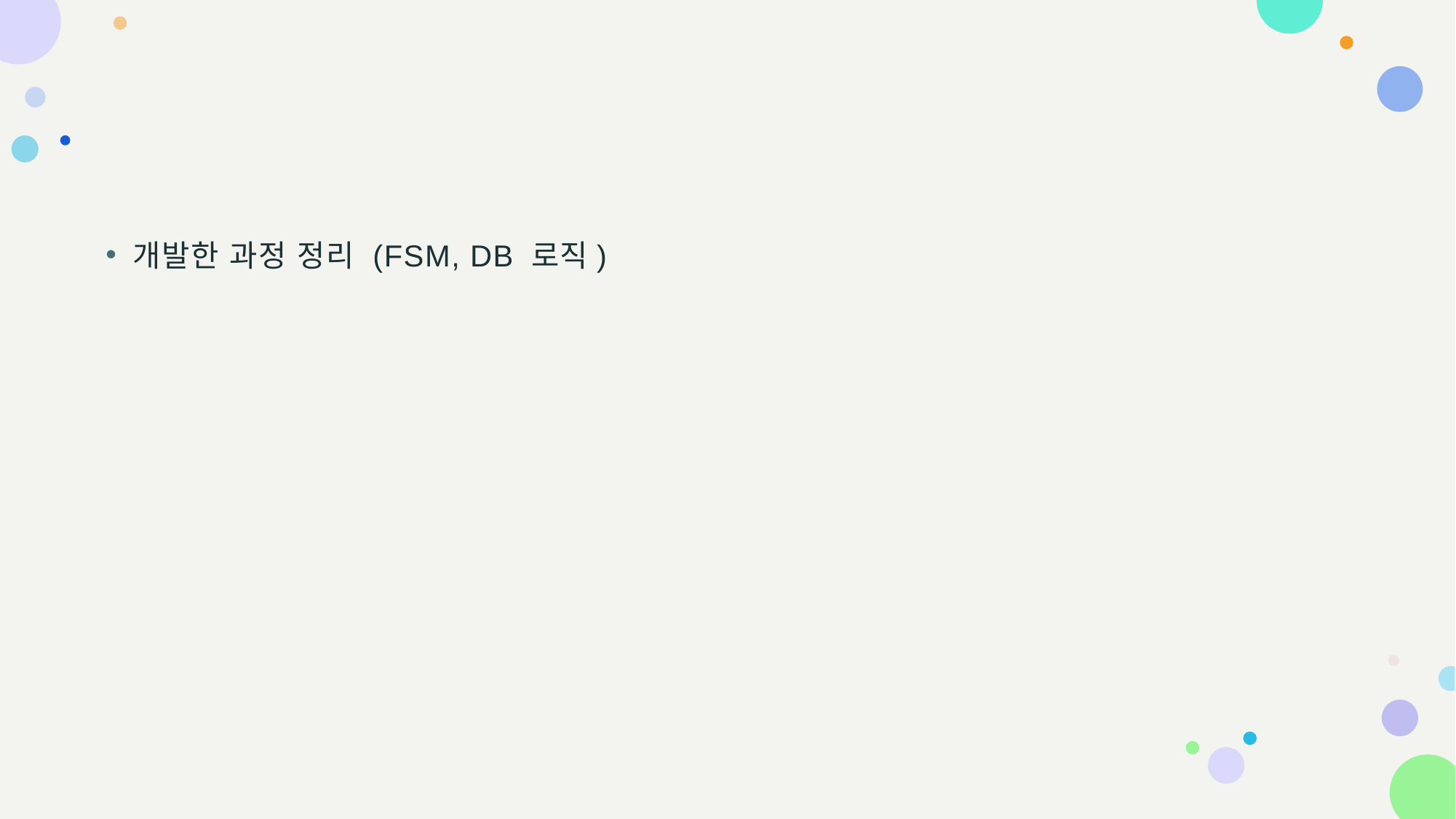

#
개발한 과정 정리 (FSM, DB 로직)